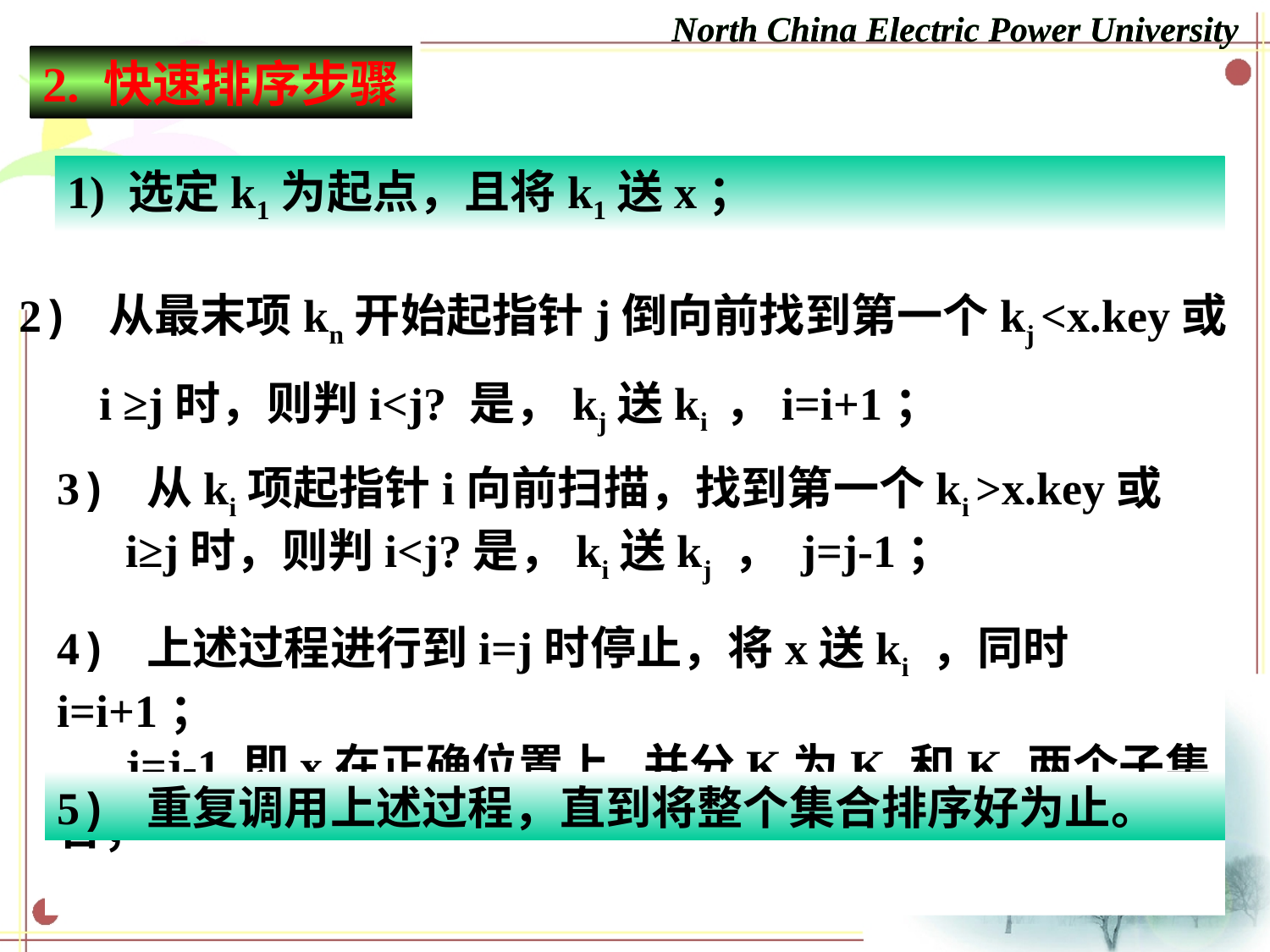

North China Electric Power University
2. 快速排序步骤

1) 选定k1为起点，且将k1送x；
2) 从最末项kn开始起指针j倒向前找到第一个kj <x.key或
       i ≥j时，则判i<j? 是，kj送ki ，i=i+1；
3) 从ki项起指针i向前扫描，找到第一个ki >x.key或
      i≥j时，则判i<j?是，ki送kj ， j=j-1；
4) 上述过程进行到i=j时停止，将x送ki ，同时i=i+1；
      j=j-1,即x在正确位置上,并分K为K1和K2两个子集合；

5) 重复调用上述过程，直到将整个集合排序好为止。